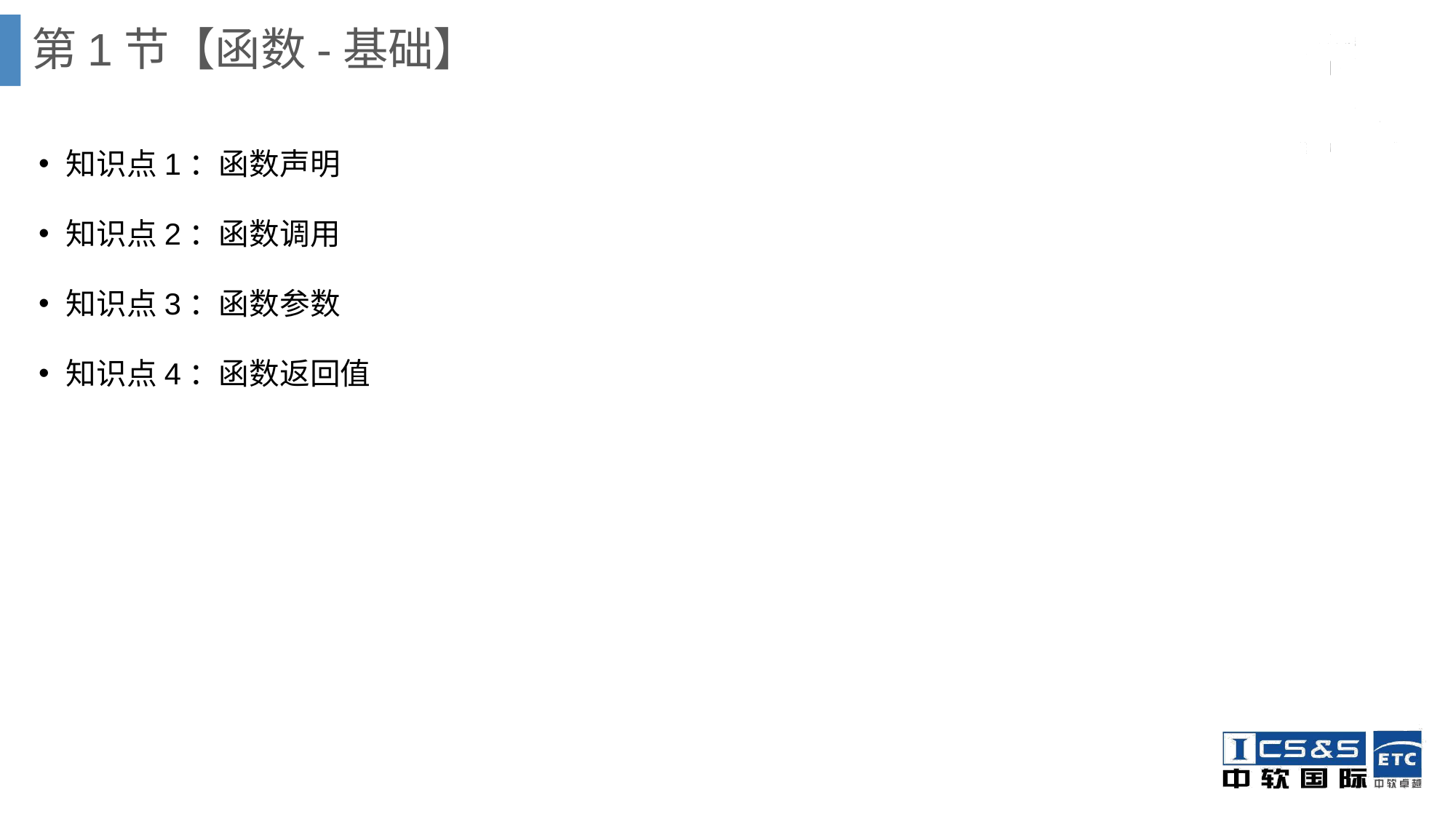

# 第1节【函数-基础】
知识点1：函数声明
知识点2：函数调用
知识点3：函数参数
知识点4：函数返回值